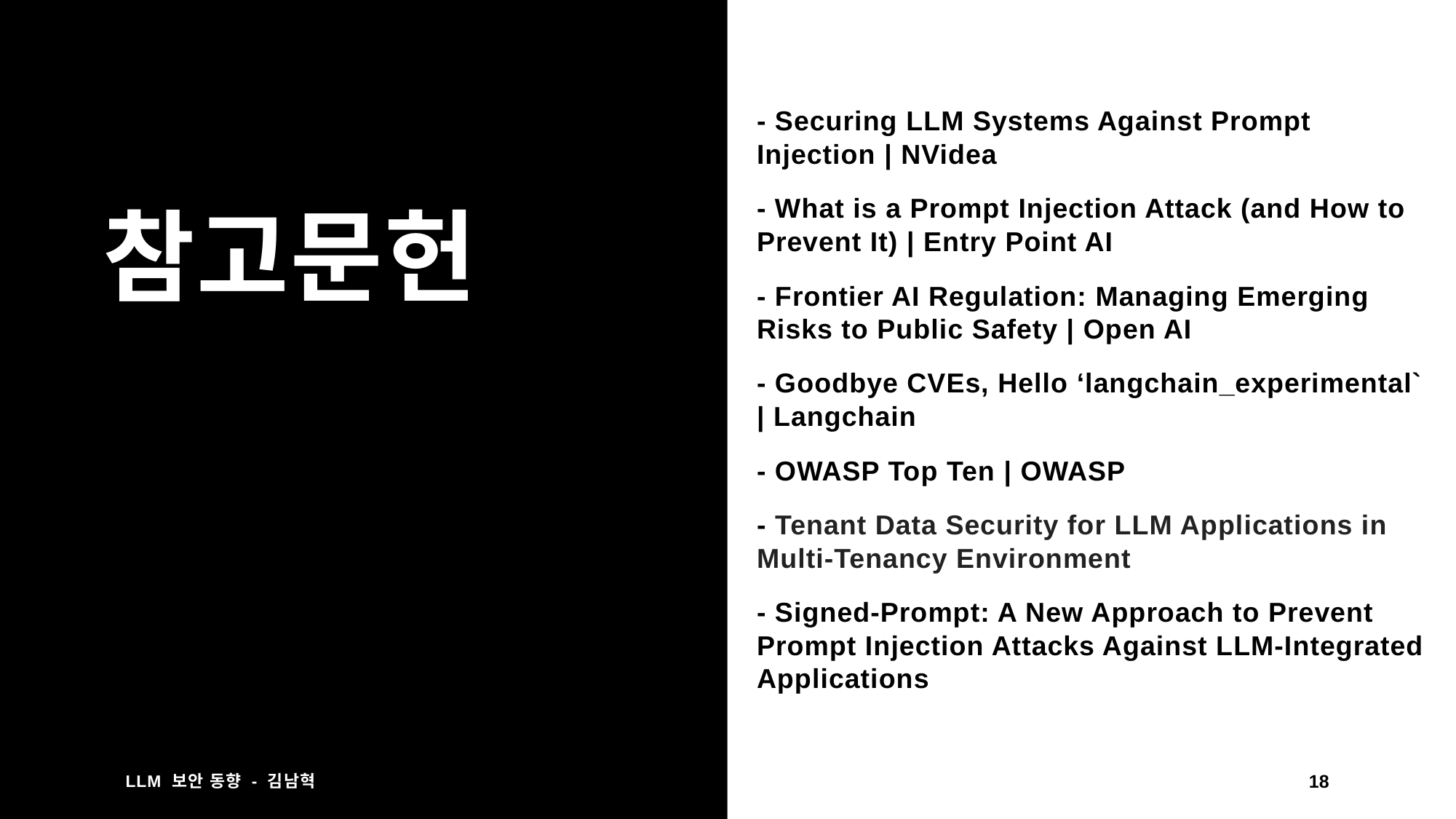

# 참고문헌
- Securing LLM Systems Against Prompt Injection | NVidea
- What is a Prompt Injection Attack (and How to Prevent It) | Entry Point AI
- Frontier AI Regulation: Managing Emerging Risks to Public Safety | Open AI
- Goodbye CVEs, Hello ‘langchain_experimental` | Langchain
- OWASP Top Ten | OWASP
- Tenant Data Security for LLM Applications in Multi-Tenancy Environment
- Signed-Prompt: A New Approach to Prevent Prompt Injection Attacks Against LLM-Integrated Applications

LLM 보안 동향 - 김남혁
18